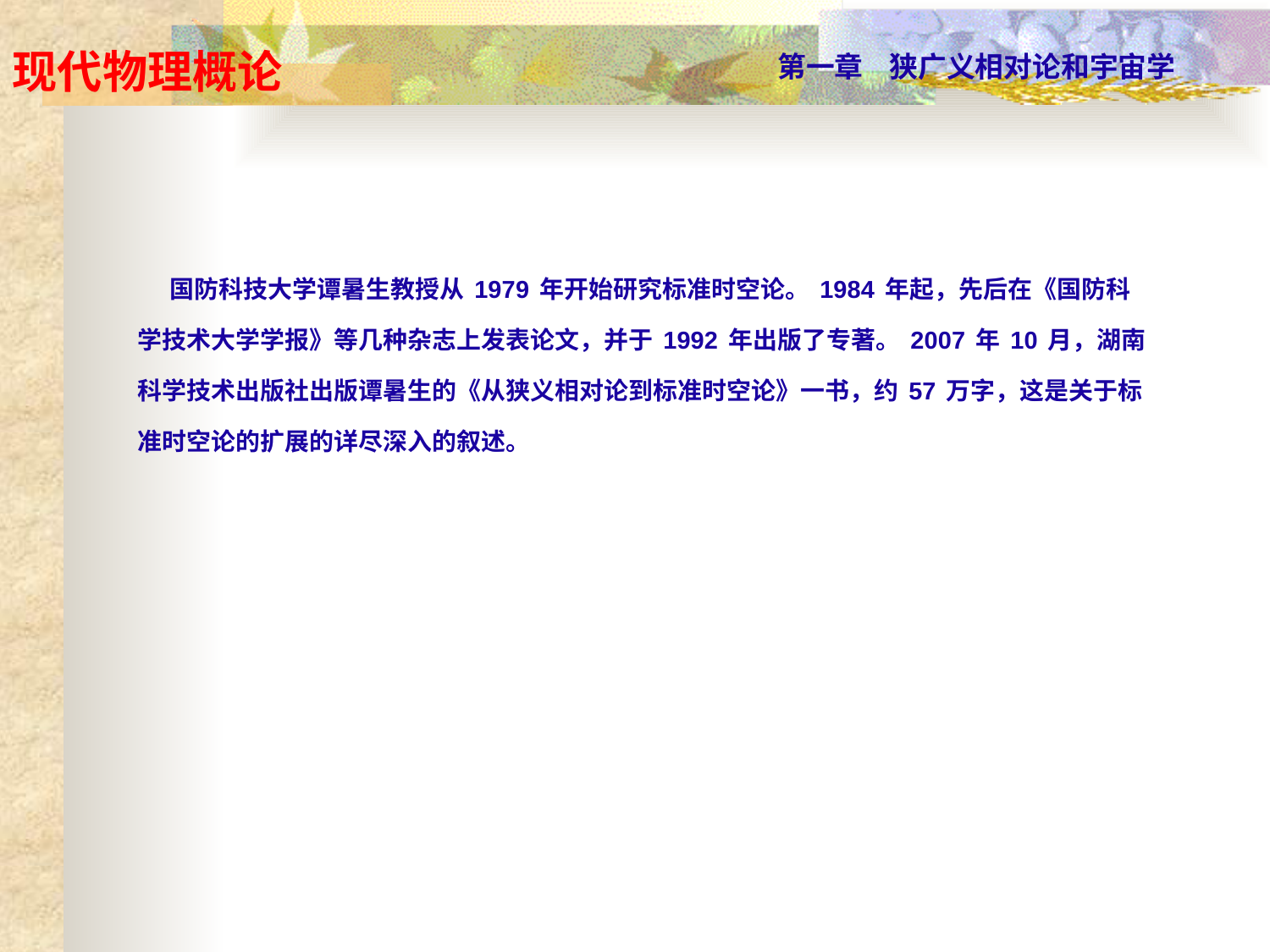

国防科技大学谭暑生教授从1979年开始研究标准时空论。1984年起，先后在《国防科学技术大学学报》等几种杂志上发表论文，并于1992年出版了专著。2007年10月，湖南科学技术出版社出版谭暑生的《从狭义相对论到标准时空论》一书，约57万字，这是关于标准时空论的扩展的详尽深入的叙述。